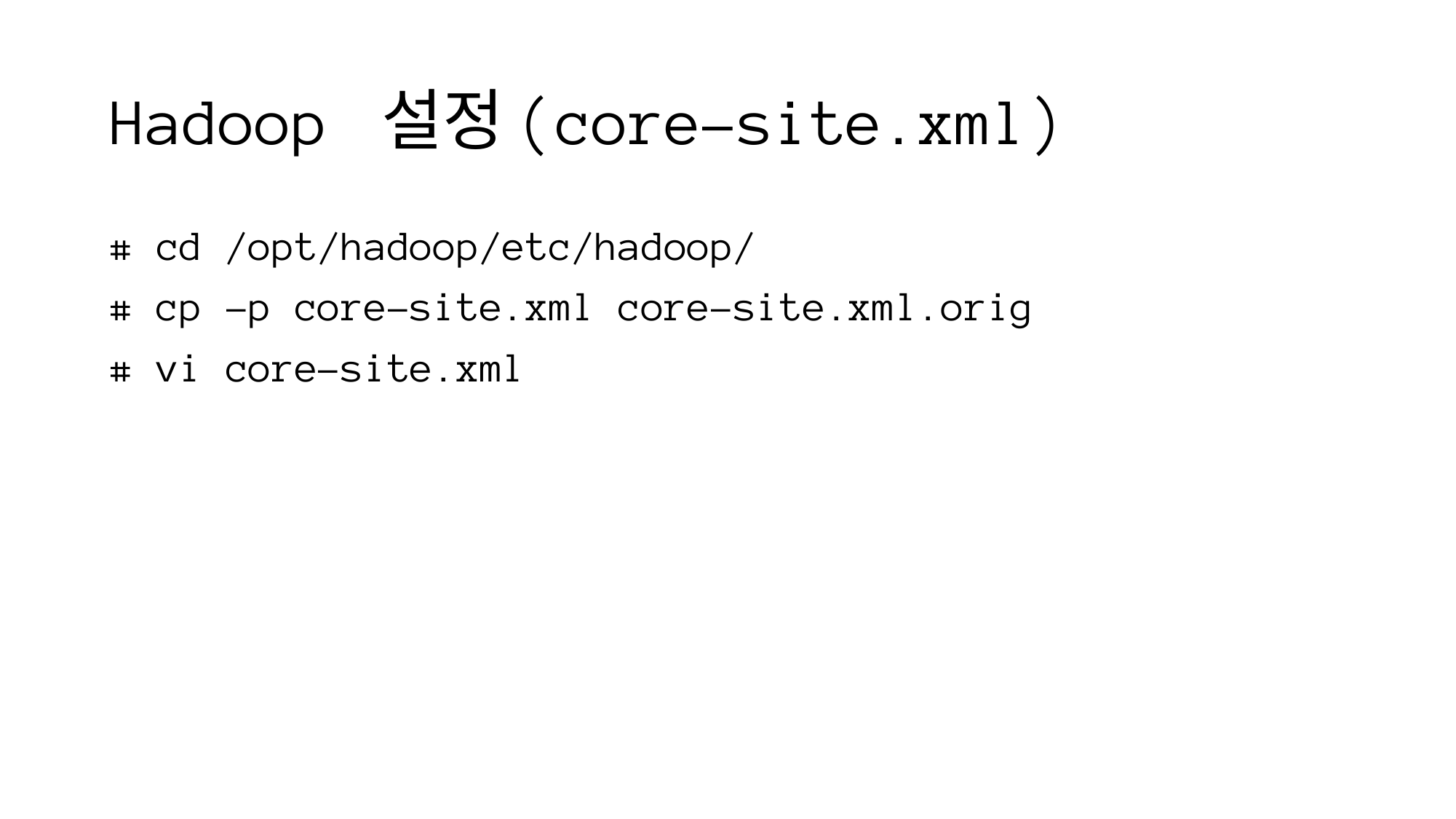

# Hadoop 설정(core-site.xml)
# cd /opt/hadoop/etc/hadoop/
# cp -p core-site.xml core-site.xml.orig
# vi core-site.xml